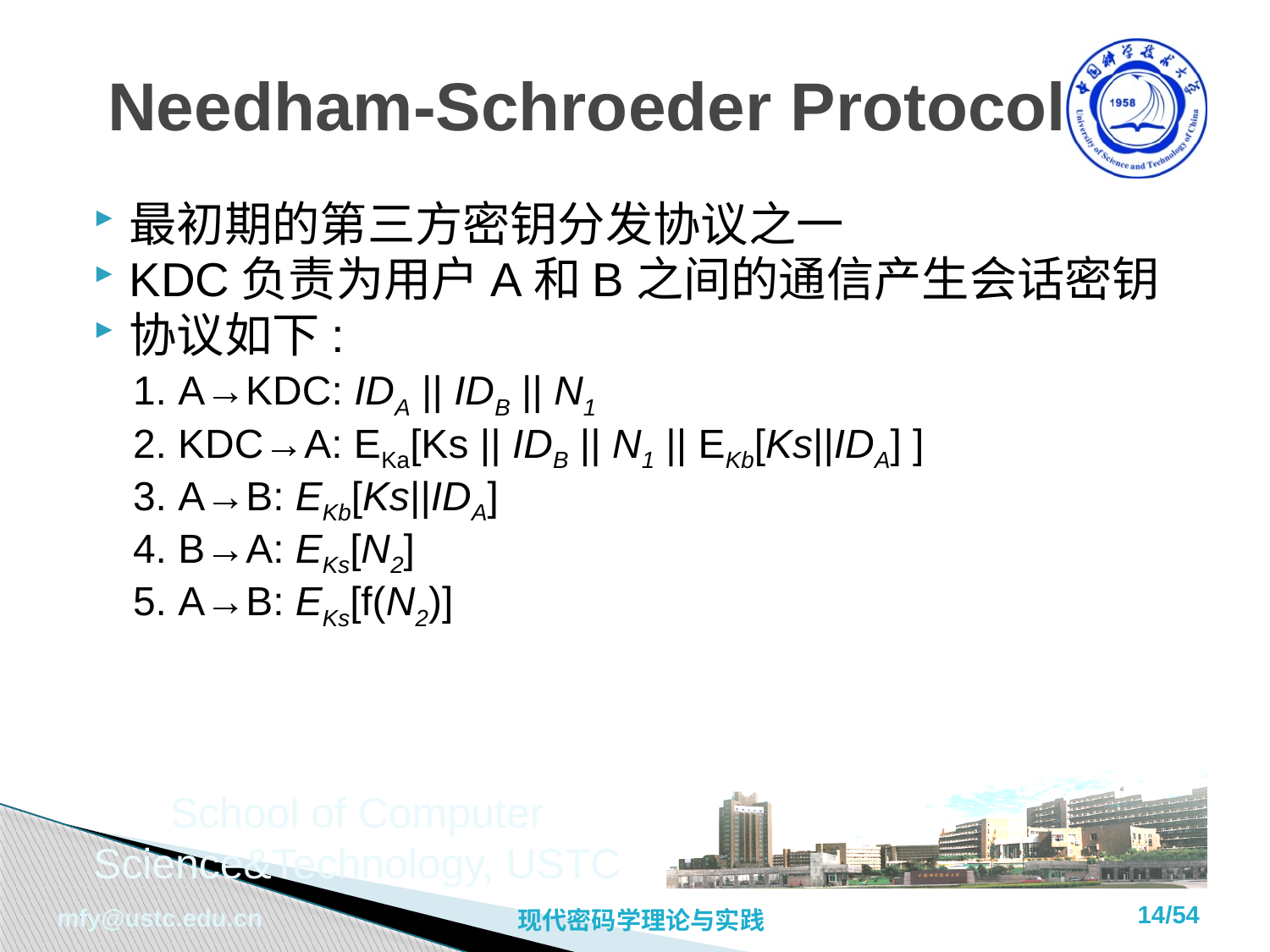

# Needham-Schroeder Protocol
最初期的第三方密钥分发协议之一
KDC负责为用户A和B之间的通信产生会话密钥
协议如下:
1. A→KDC: IDA || IDB || N1
2. KDC→A: EKa[Ks || IDB || N1 || EKb[Ks||IDA] ]
3. A→B: EKb[Ks||IDA]
4. B→A: EKs[N2]
5. A→B: EKs[f(N2)]